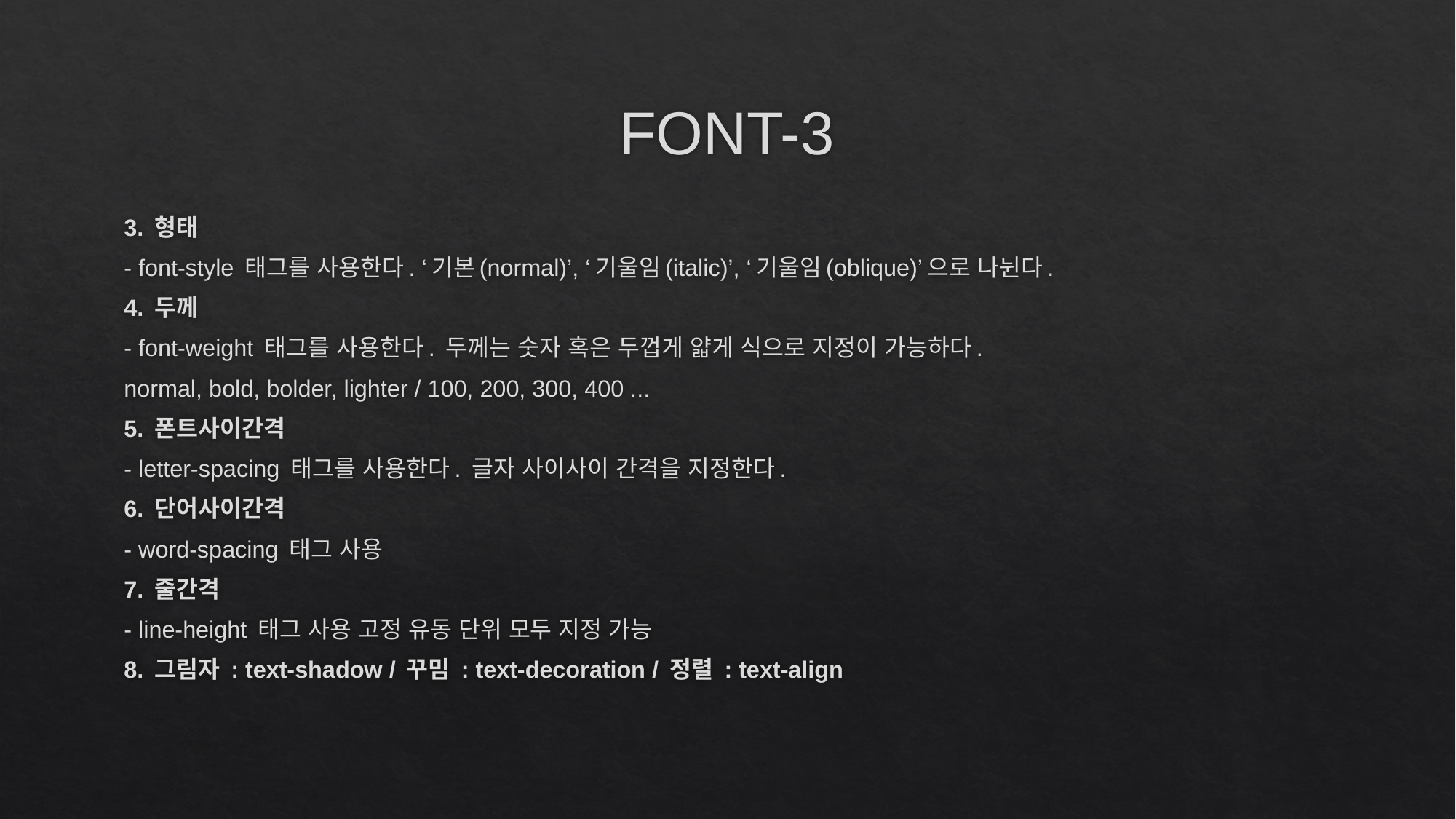

# FONT-3
3. 형태
- font-style 태그를 사용한다. ‘기본(normal)’, ‘기울임(italic)’, ‘기울임(oblique)’으로 나뉜다.
4. 두께
- font-weight 태그를 사용한다. 두께는 숫자 혹은 두껍게 얇게 식으로 지정이 가능하다.
normal, bold, bolder, lighter / 100, 200, 300, 400 ...
5. 폰트사이간격
- letter-spacing 태그를 사용한다. 글자 사이사이 간격을 지정한다.
6. 단어사이간격
- word-spacing 태그 사용
7. 줄간격
- line-height 태그 사용 고정 유동 단위 모두 지정 가능
8. 그림자 : text-shadow / 꾸밈 : text-decoration / 정렬 : text-align